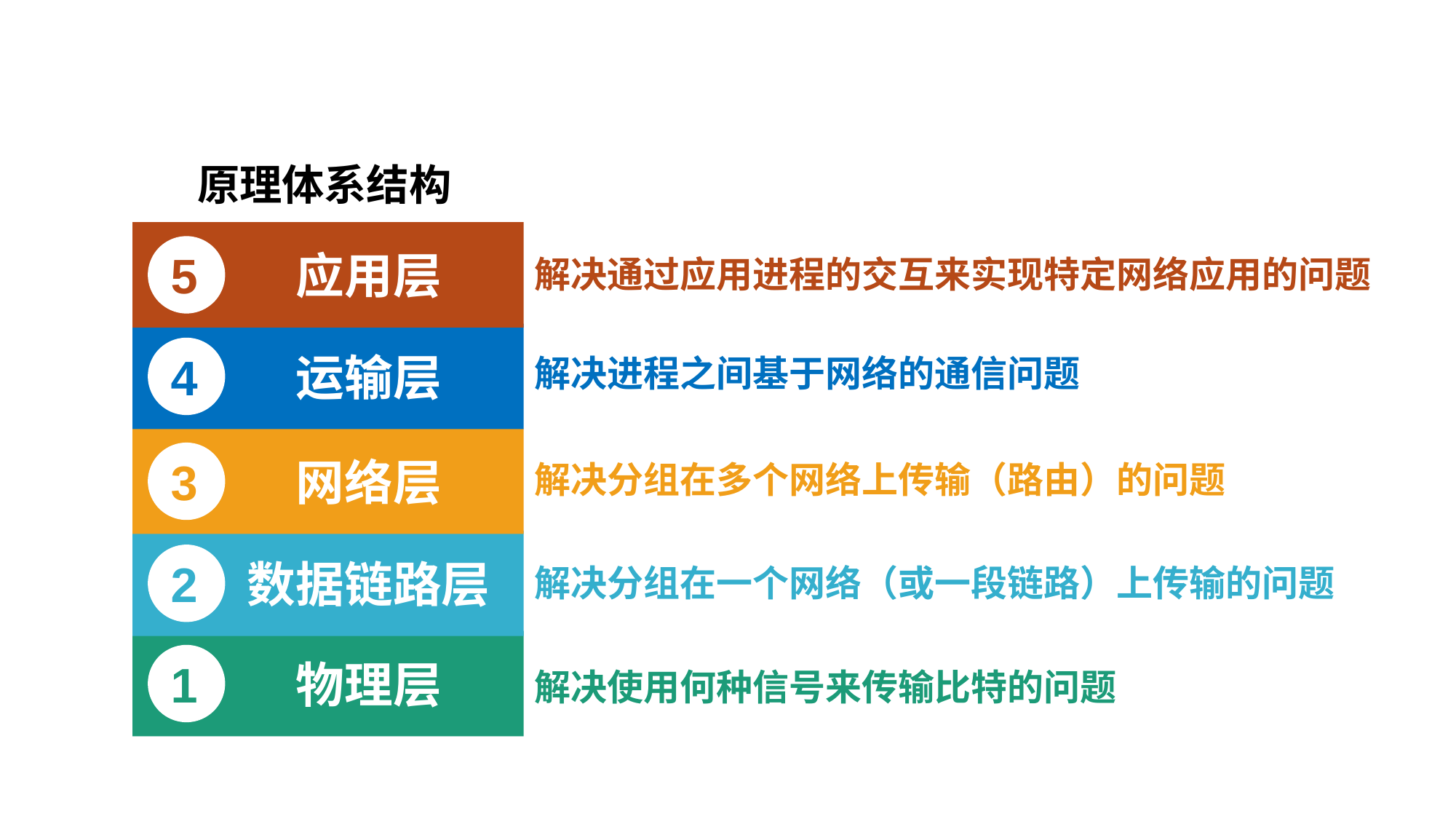

原理体系结构

5
应用层
解决通过应用进程的交互来实现特定网络应用的问题

4
运输层
解决进程之间基于网络的通信问题

3
网络层
解决分组在多个网络上传输（路由）的问题

2
数据链路层
解决分组在一个网络（或一段链路）上传输的问题

1
物理层
解决使用何种信号来传输比特的问题